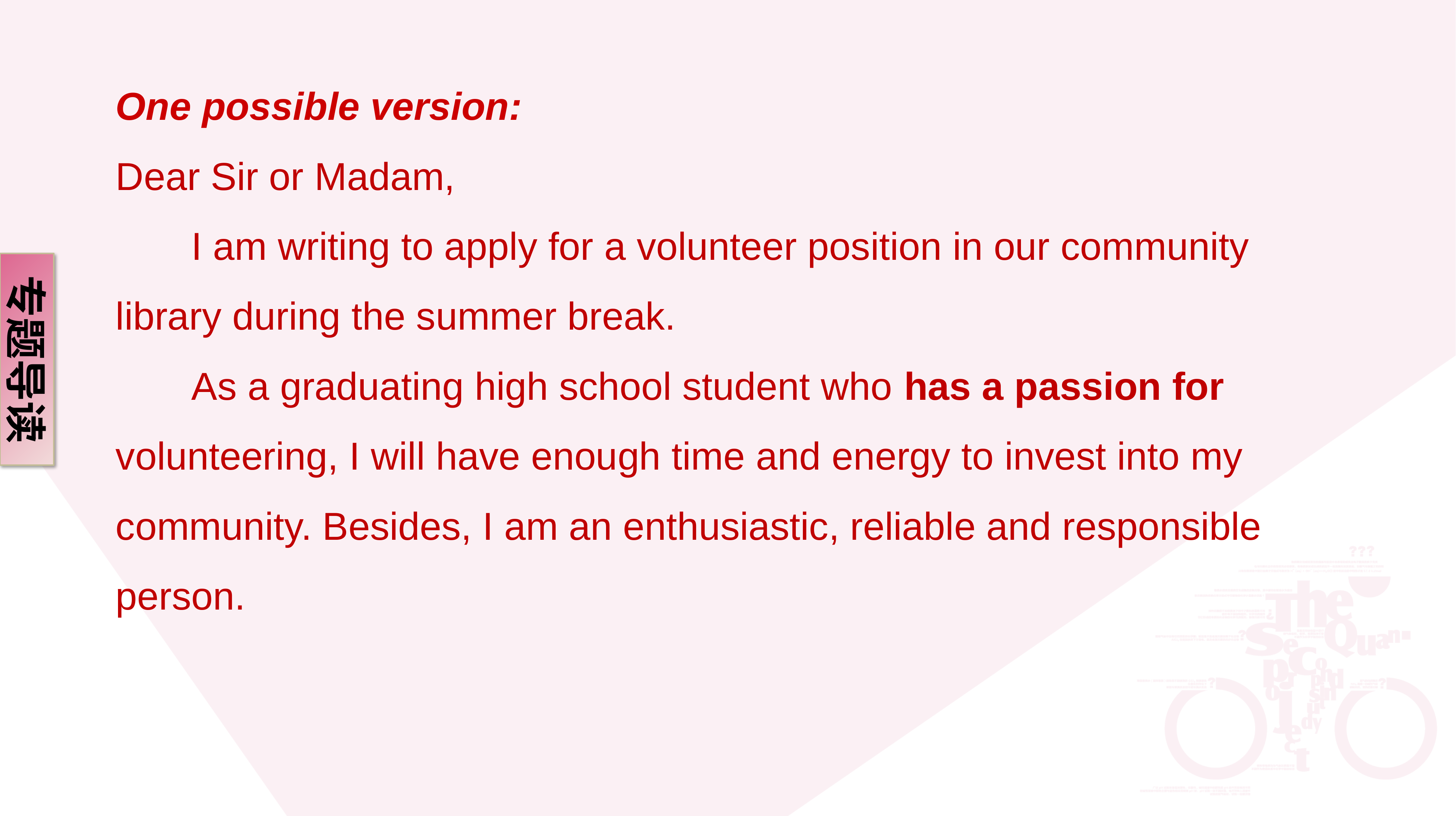

One possible version:
Dear Sir or Madam,
       I am writing to apply for a volunteer position in our community library during the summer break.
       As a graduating high school student who has a passion for volunteering, I will have enough time and energy to invest into my community. Besides, I am an enthusiastic, reliable and responsible person.
专题导读